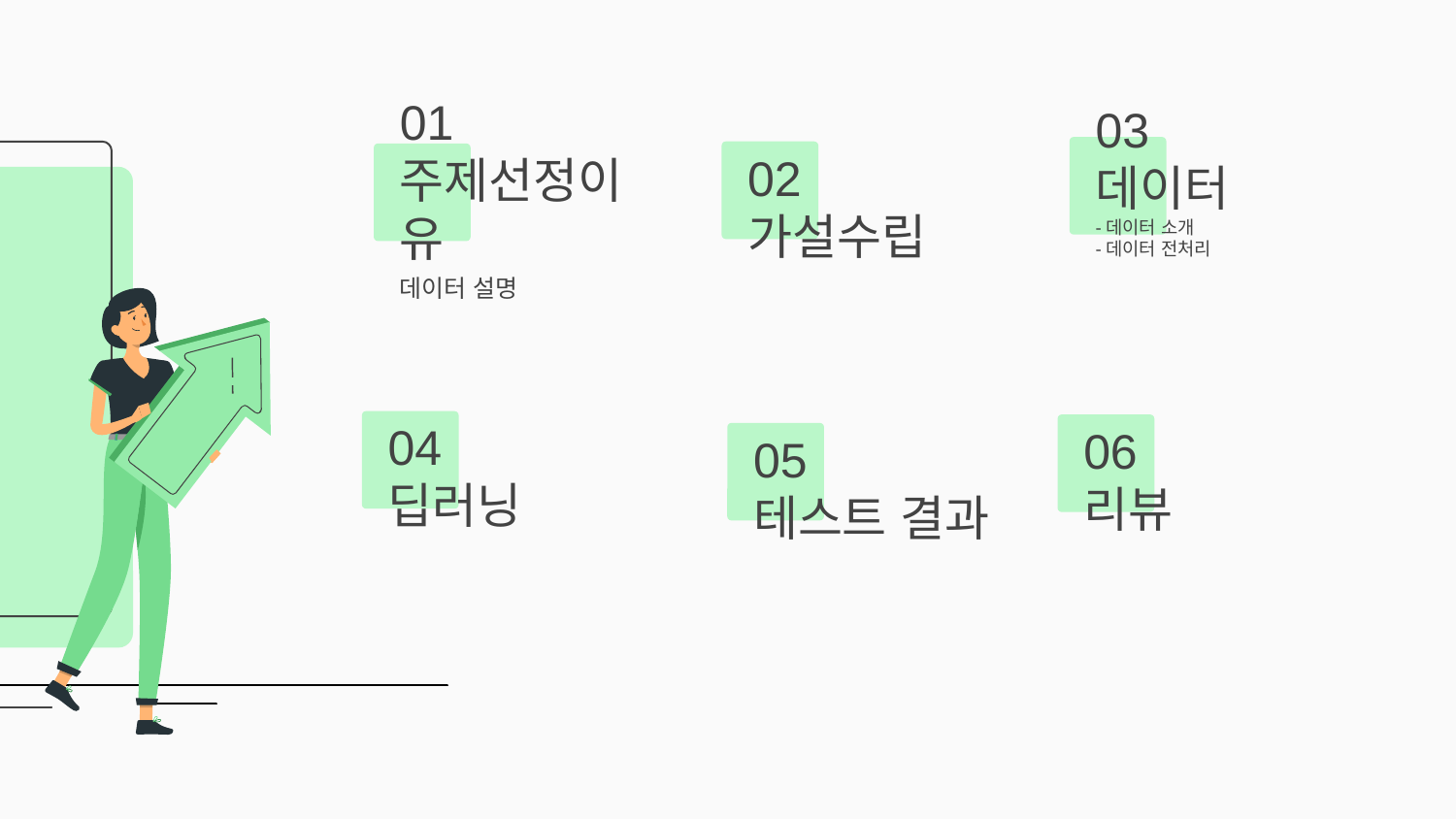

03
데이터
-데이터 소개
-데이터 전처리

02
가설수립

01 주제선정이유
데이터 설명

04
딥러닝

06
리뷰

05
테스트 결과